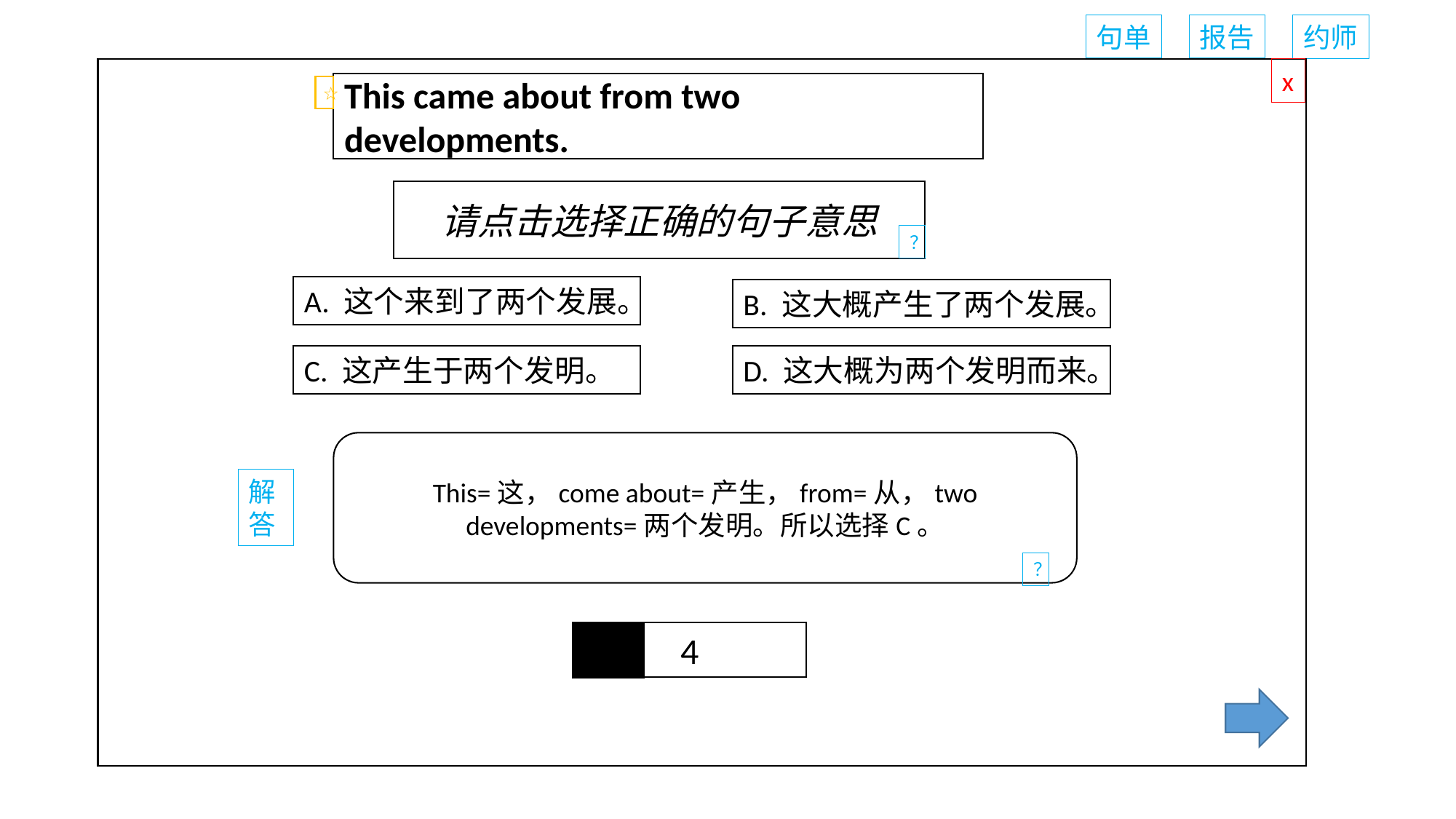

句单
报告
约师

x
This came about from two developments.
☆
00: 00
请点击选择正确的句子意思
？
A. 这个来到了两个发展。
B. 这大概产生了两个发展。
C. 这产生于两个发明。
D. 这大概为两个发明而来。
This=这，come about=产生，from=从，two developments=两个发明。所以选择C。
解
答
？
4